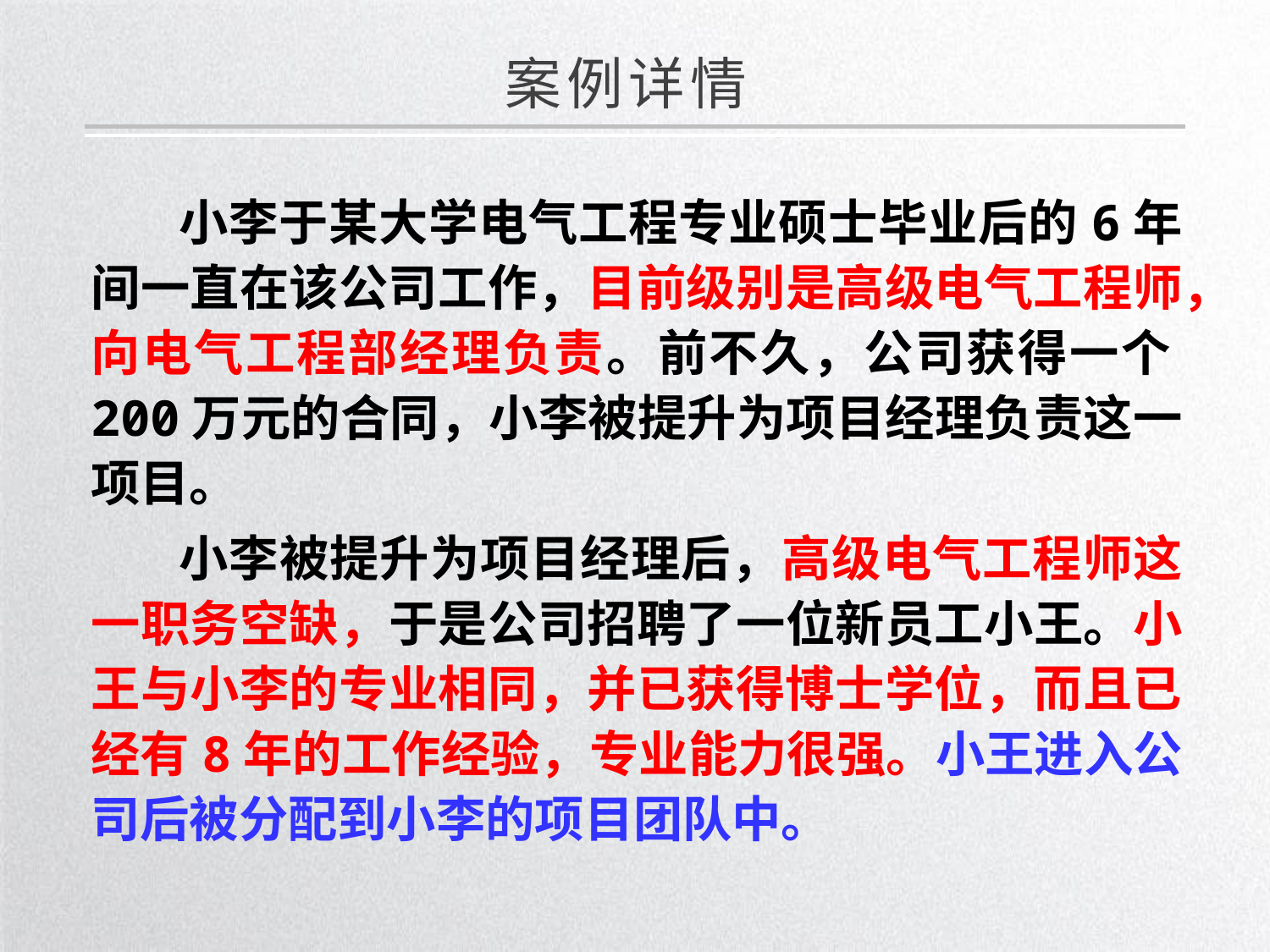

案例详情
 小李于某大学电气工程专业硕士毕业后的6年间一直在该公司工作，目前级别是高级电气工程师，向电气工程部经理负责。前不久，公司获得一个200万元的合同，小李被提升为项目经理负责这一项目。
 小李被提升为项目经理后，高级电气工程师这一职务空缺，于是公司招聘了一位新员工小王。小王与小李的专业相同，并已获得博士学位，而且已经有8年的工作经验，专业能力很强。小王进入公司后被分配到小李的项目团队中。